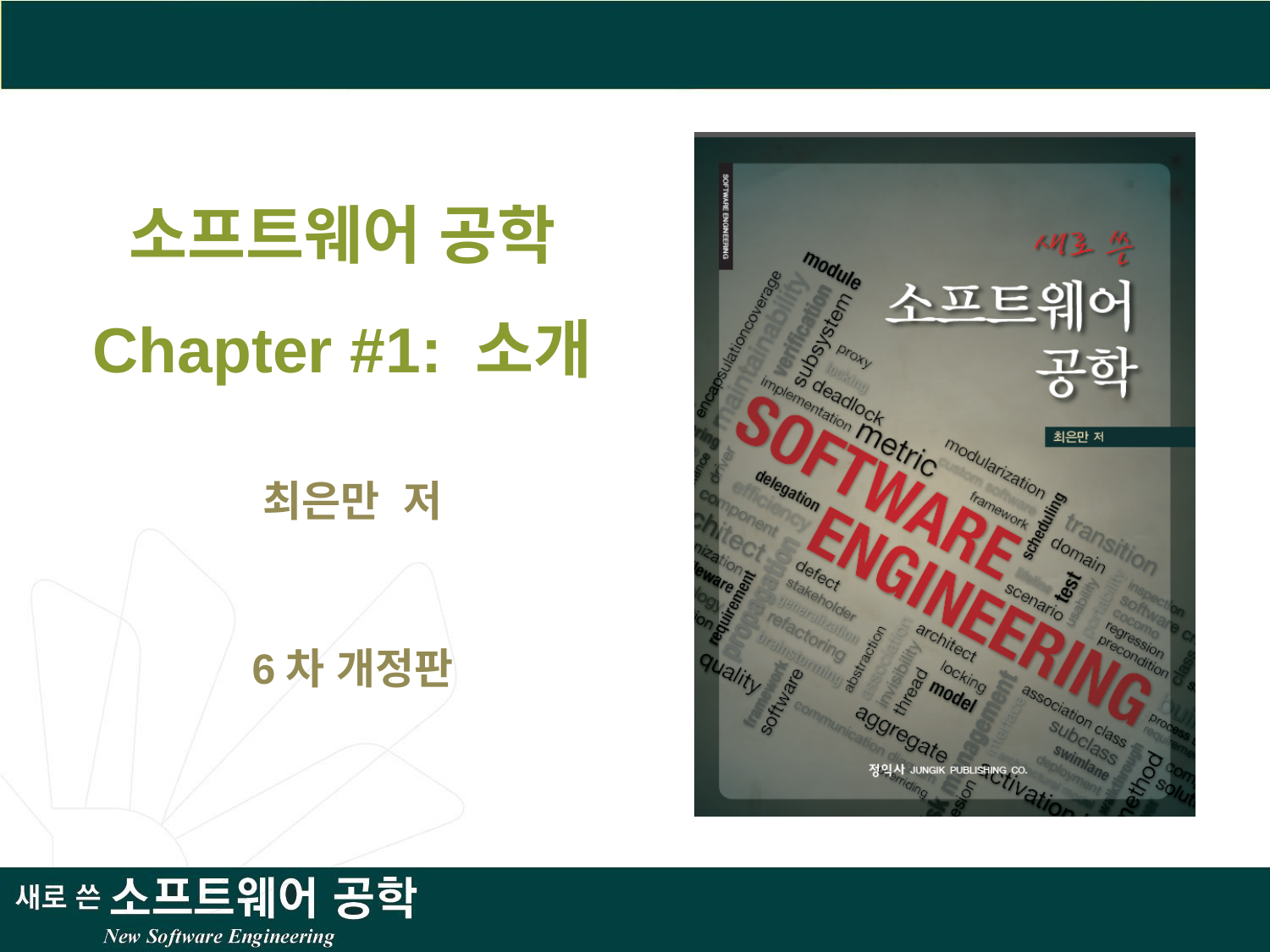

소프트웨어 공학
Chapter #1: 소개
최은만  저

6차 개정판